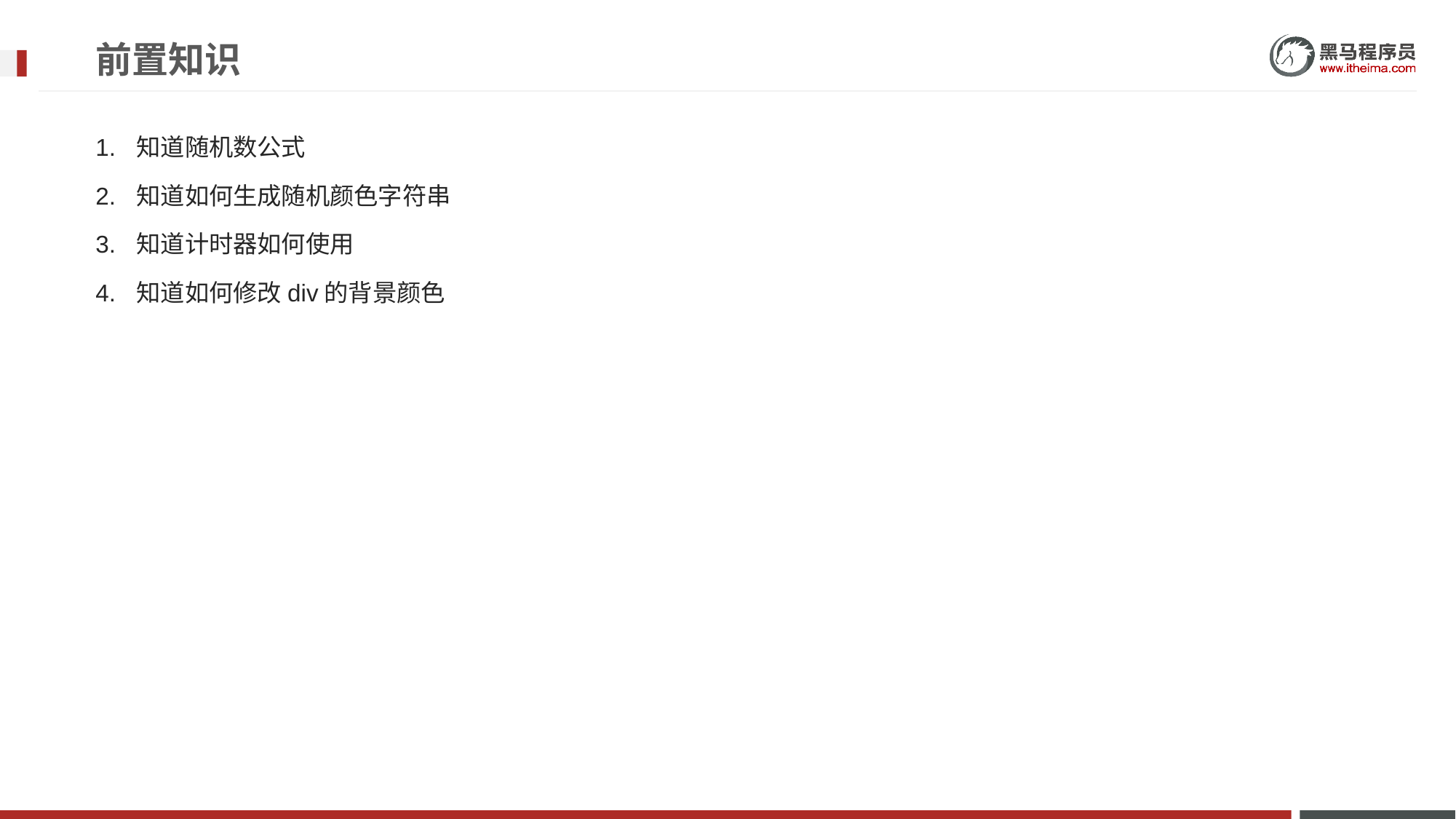

# 前置知识
知道随机数公式
知道如何生成随机颜色字符串
知道计时器如何使用
知道如何修改div的背景颜色